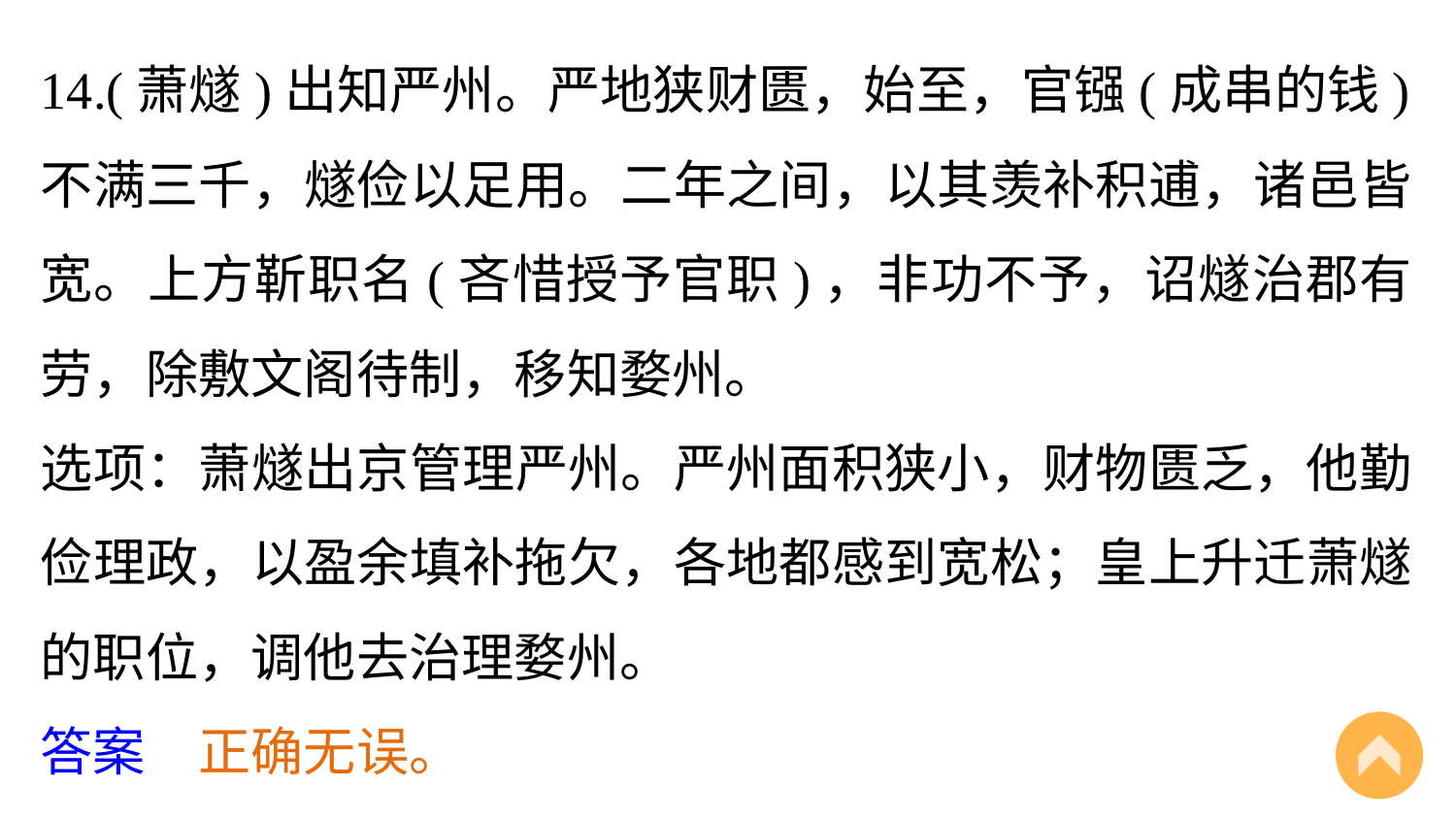

14.(萧燧)出知严州。严地狭财匮，始至，官镪(成串的钱)不满三千，燧俭以足用。二年之间，以其羡补积逋，诸邑皆宽。上方靳职名(吝惜授予官职)，非功不予，诏燧治郡有劳，除敷文阁待制，移知婺州。
选项：萧燧出京管理严州。严州面积狭小，财物匮乏，他勤俭理政，以盈余填补拖欠，各地都感到宽松；皇上升迁萧燧的职位，调他去治理婺州。
答案　正确无误。